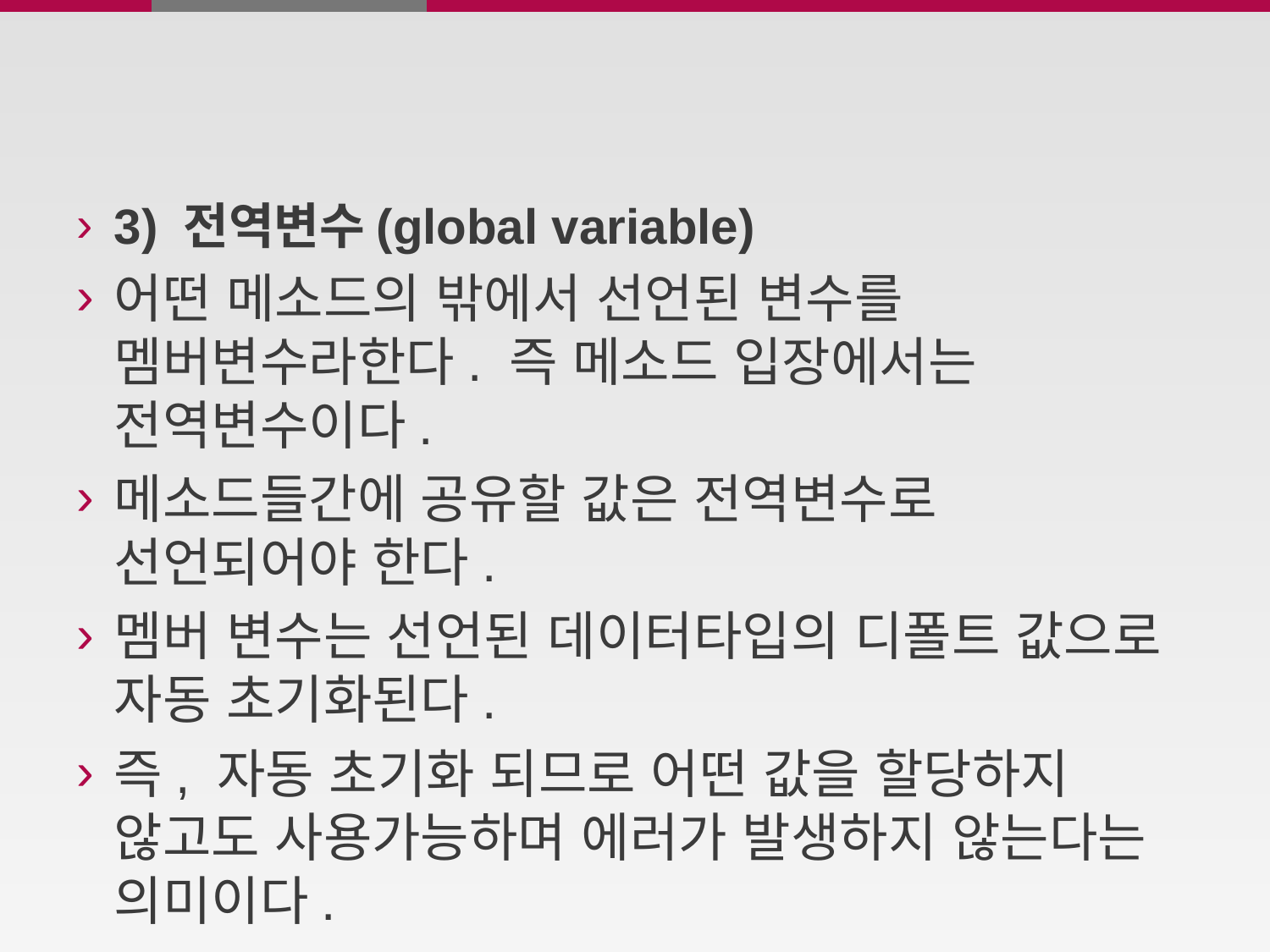

#
3) 전역변수(global variable)
어떤 메소드의 밖에서 선언된 변수를 멤버변수라한다. 즉 메소드 입장에서는 전역변수이다.
메소드들간에 공유할 값은 전역변수로 선언되어야 한다.
멤버 변수는 선언된 데이터타입의 디폴트 값으로 자동 초기화된다.
즉, 자동 초기화 되므로 어떤 값을 할당하지 않고도 사용가능하며 에러가 발생하지 않는다는 의미이다.